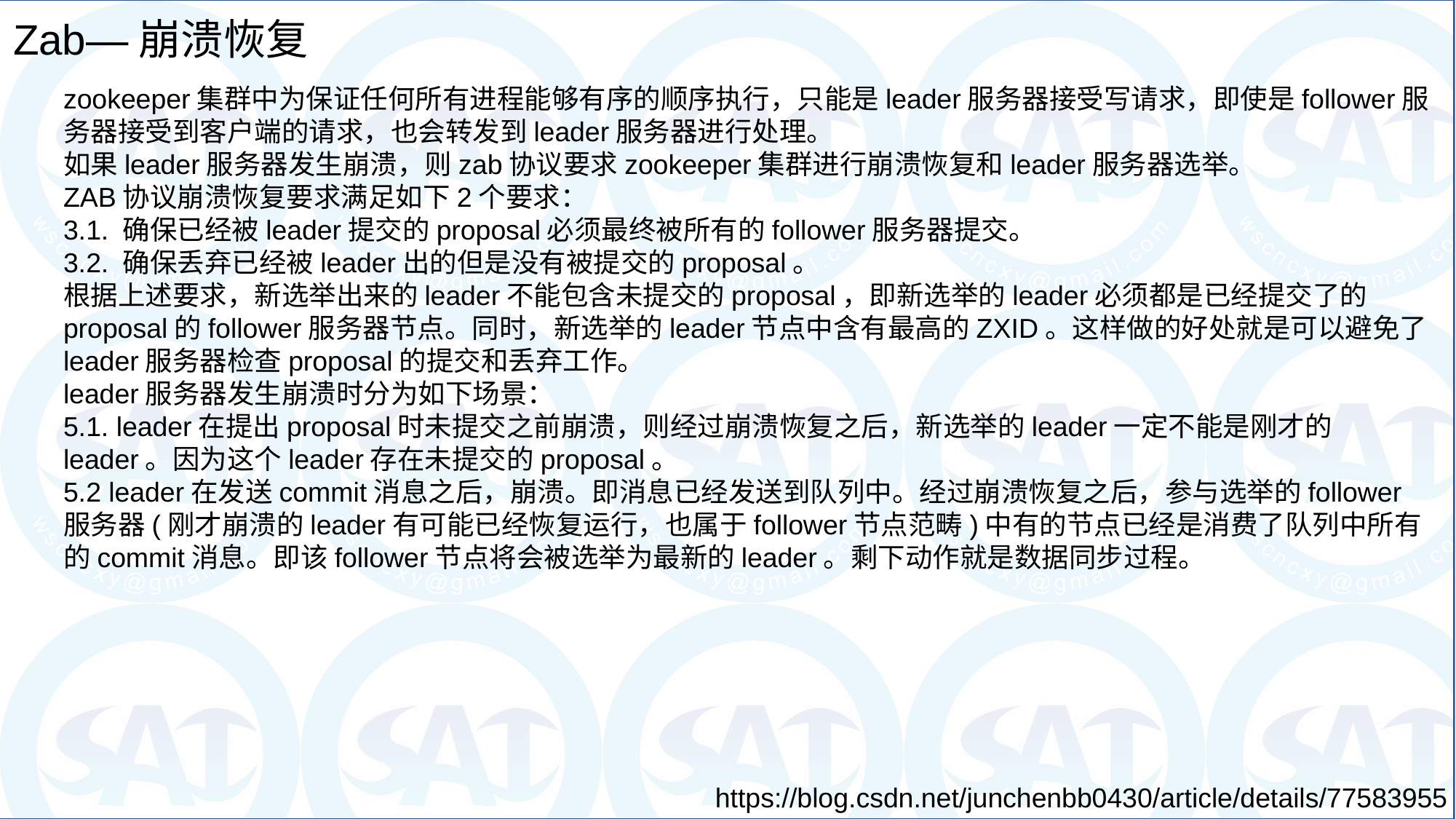

Zab—崩溃恢复
zookeeper集群中为保证任何所有进程能够有序的顺序执行，只能是leader服务器接受写请求，即使是follower服务器接受到客户端的请求，也会转发到leader服务器进行处理。
如果leader服务器发生崩溃，则zab协议要求zookeeper集群进行崩溃恢复和leader服务器选举。
ZAB协议崩溃恢复要求满足如下2个要求：
3.1. 确保已经被leader提交的proposal必须最终被所有的follower服务器提交。
3.2. 确保丢弃已经被leader出的但是没有被提交的proposal。
根据上述要求，新选举出来的leader不能包含未提交的proposal，即新选举的leader必须都是已经提交了的proposal的follower服务器节点。同时，新选举的leader节点中含有最高的ZXID。这样做的好处就是可以避免了leader服务器检查proposal的提交和丢弃工作。
leader服务器发生崩溃时分为如下场景：
5.1. leader在提出proposal时未提交之前崩溃，则经过崩溃恢复之后，新选举的leader一定不能是刚才的leader。因为这个leader存在未提交的proposal。
5.2 leader在发送commit消息之后，崩溃。即消息已经发送到队列中。经过崩溃恢复之后，参与选举的follower服务器(刚才崩溃的leader有可能已经恢复运行，也属于follower节点范畴)中有的节点已经是消费了队列中所有的commit消息。即该follower节点将会被选举为最新的leader。剩下动作就是数据同步过程。
https://blog.csdn.net/junchenbb0430/article/details/77583955